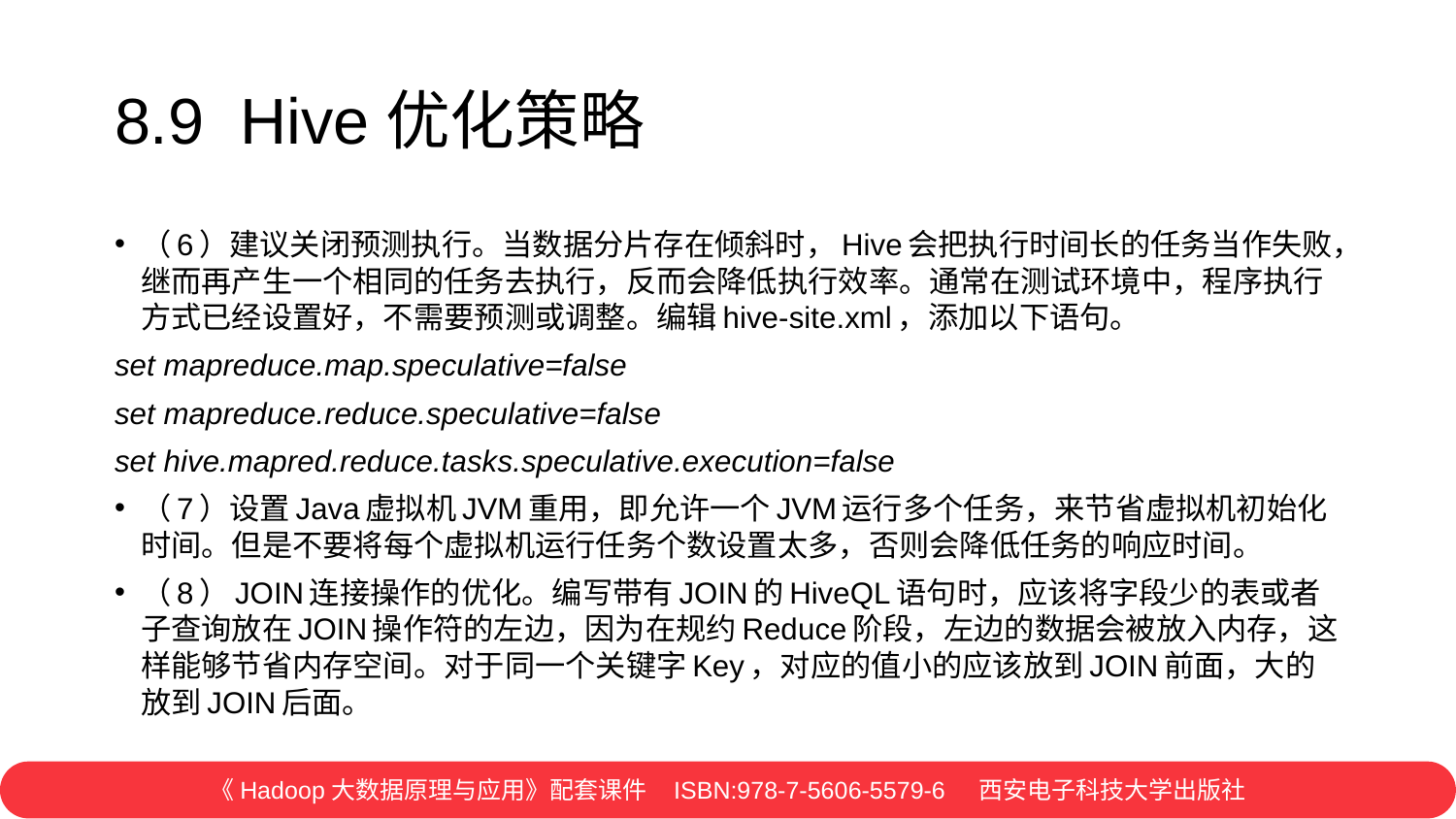

# 8.9  Hive优化策略
（6）建议关闭预测执行。当数据分片存在倾斜时，Hive会把执行时间长的任务当作失败，继而再产生一个相同的任务去执行，反而会降低执行效率。通常在测试环境中，程序执行方式已经设置好，不需要预测或调整。编辑hive-site.xml，添加以下语句。
set mapreduce.map.speculative=false
set mapreduce.reduce.speculative=false
set hive.mapred.reduce.tasks.speculative.execution=false
（7）设置Java虚拟机JVM重用，即允许一个JVM运行多个任务，来节省虚拟机初始化时间。但是不要将每个虚拟机运行任务个数设置太多，否则会降低任务的响应时间。
（8）JOIN连接操作的优化。编写带有JOIN的HiveQL语句时，应该将字段少的表或者子查询放在JOIN操作符的左边，因为在规约Reduce阶段，左边的数据会被放入内存，这样能够节省内存空间。对于同一个关键字Key，对应的值小的应该放到JOIN前面，大的放到JOIN后面。